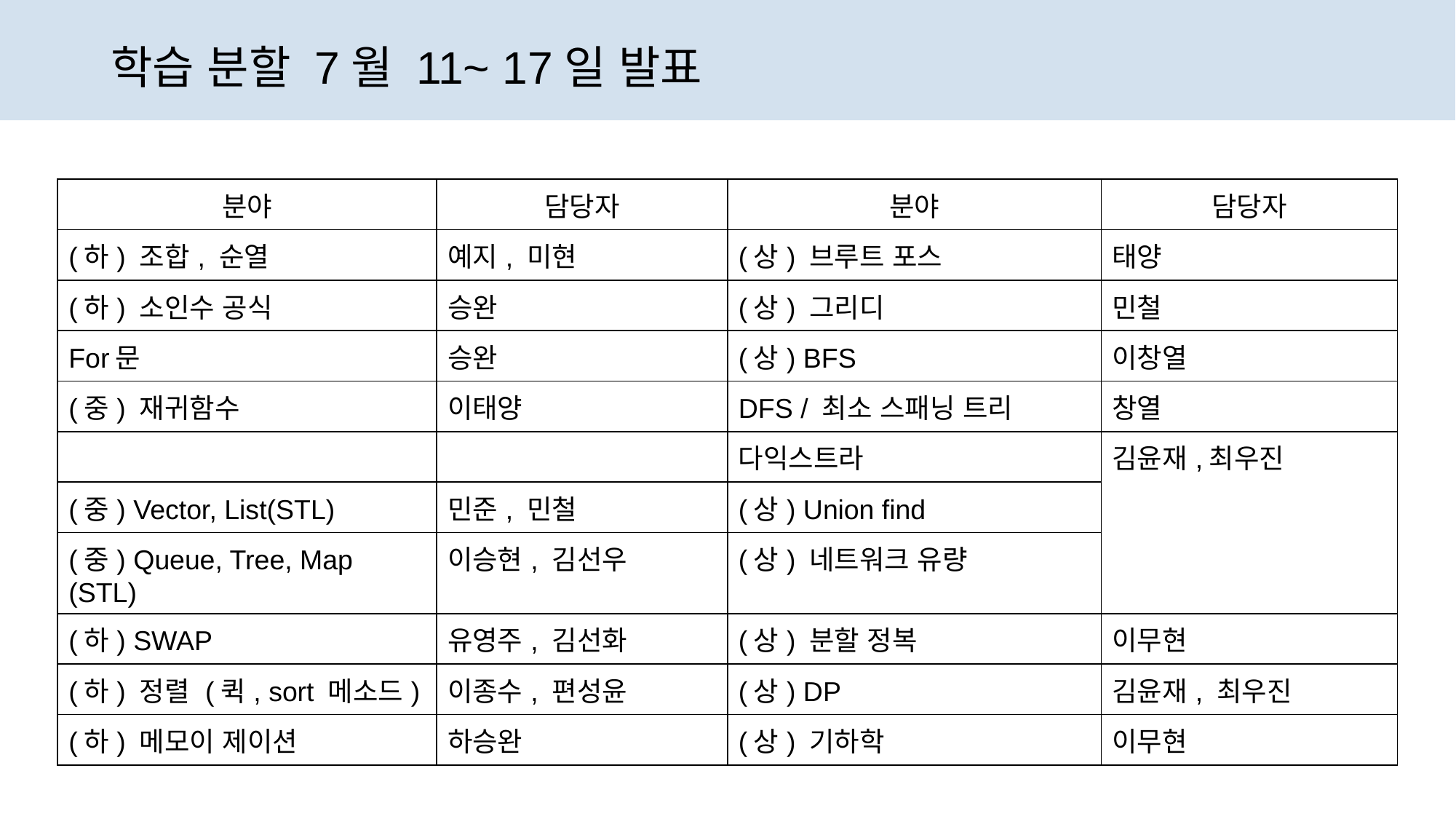

# 학습 분할 7월 11~ 17일 발표
| 분야 | 담당자 | 분야 | 담당자 |
| --- | --- | --- | --- |
| (하) 조합, 순열 | 예지, 미현 | (상) 브루트 포스 | 태양 |
| (하) 소인수 공식 | 승완 | (상) 그리디 | 민철 |
| For문 | 승완 | (상) BFS | 이창열 |
| (중) 재귀함수 | 이태양 | DFS / 최소 스패닝 트리 | 창열 |
|  |  | 다익스트라 | 김윤재,최우진 |
| (중) Vector, List(STL) | 민준, 민철 | (상) Union find |  |
| (중) Queue, Tree, Map (STL) | 이승현, 김선우 | (상) 네트워크 유량 |  |
| (하) SWAP | 유영주, 김선화 | (상) 분할 정복 | 이무현 |
| (하) 정렬 (퀵, sort 메소드) | 이종수, 편성윤 | (상) DP | 김윤재, 최우진 |
| (하) 메모이 제이션 | 하승완 | (상) 기하학 | 이무현 |